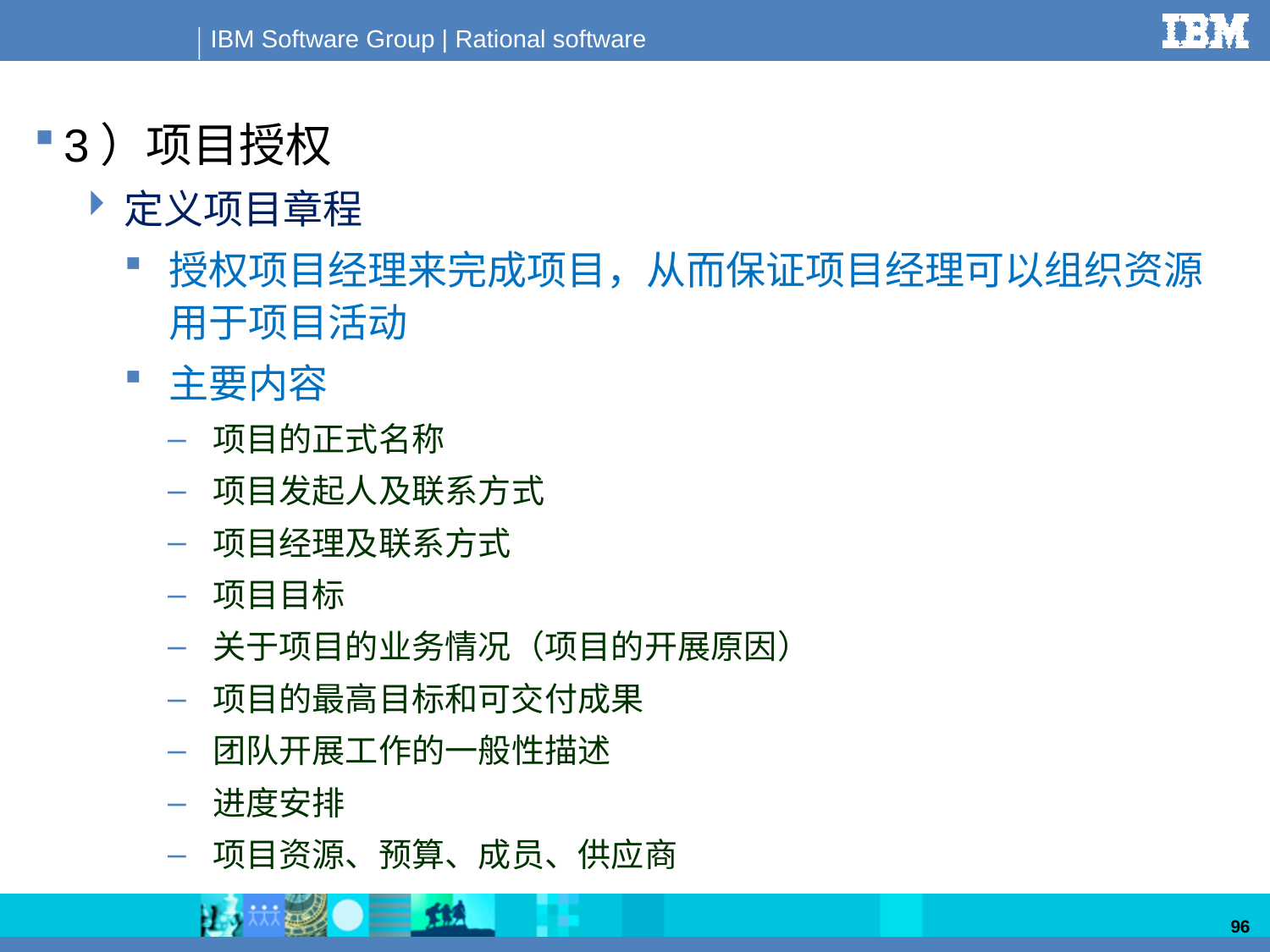

3）项目授权
定义项目章程
授权项目经理来完成项目，从而保证项目经理可以组织资源用于项目活动
主要内容
项目的正式名称
项目发起人及联系方式
项目经理及联系方式
项目目标
关于项目的业务情况（项目的开展原因）
项目的最高目标和可交付成果
团队开展工作的一般性描述
进度安排
项目资源、预算、成员、供应商
96